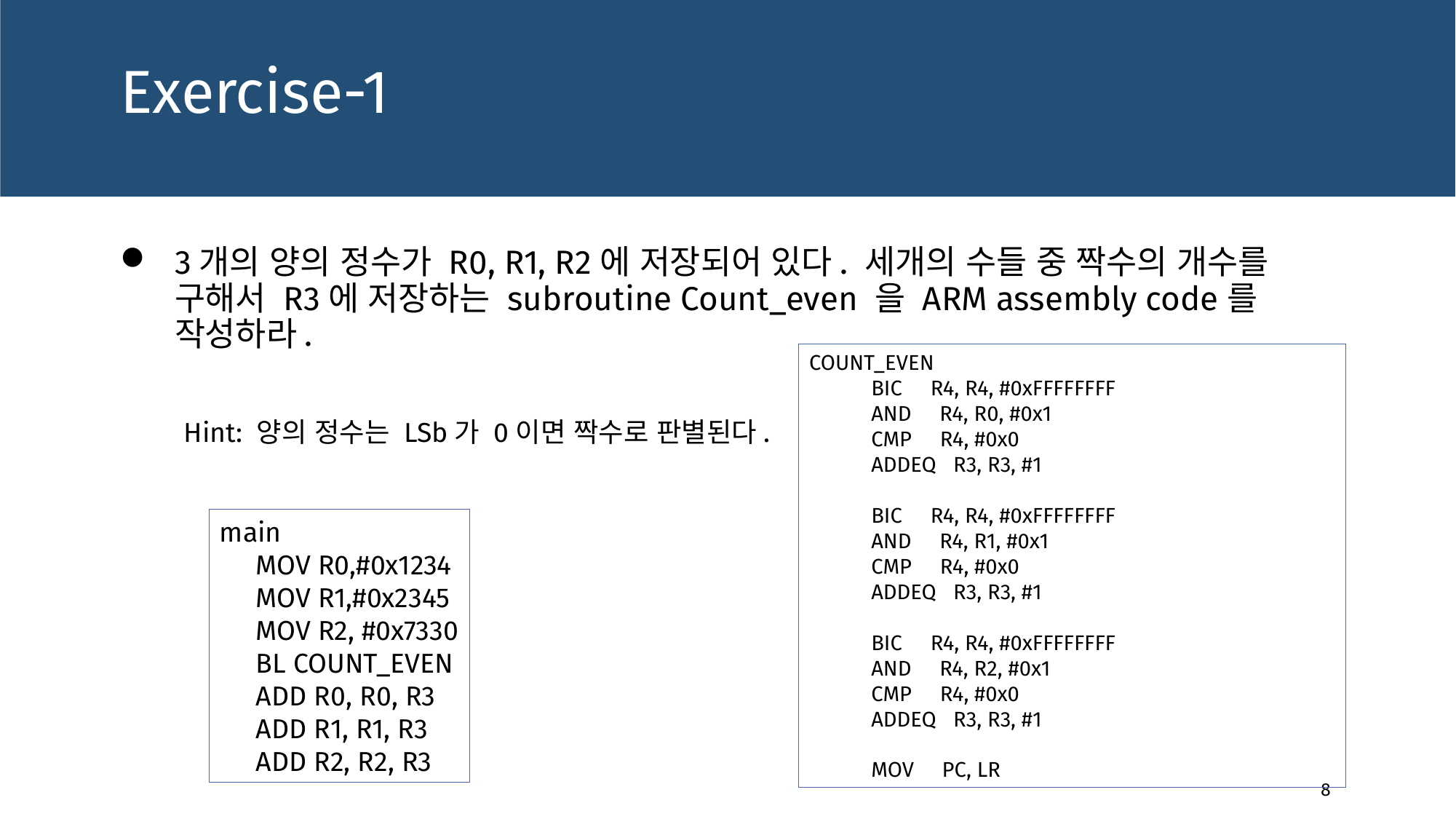

# Exercise-1
3개의 양의 정수가 R0, R1, R2에 저장되어 있다. 세개의 수들 중 짝수의 개수를 구해서 R3에 저장하는 subroutine Count_even 을 ARM assembly code를 작성하라.
COUNT_EVEN
           BIC     R4, R4, #0xFFFFFFFF
           AND     R4, R0, #0x1
           CMP     R4, #0x0
           ADDEQ   R3, R3, #1

           BIC     R4, R4, #0xFFFFFFFF
           AND     R4, R1, #0x1
           CMP     R4, #0x0
           ADDEQ   R3, R3, #1

           BIC     R4, R4, #0xFFFFFFFF
           AND     R4, R2, #0x1
           CMP     R4, #0x0
           ADDEQ   R3, R3, #1

           MOV     PC, LR
Hint: 양의 정수는 LSb가 0이면 짝수로 판별된다.
main
     MOV R0,#0x1234
     MOV R1,#0x2345
     MOV R2, #0x7330
     BL COUNT_EVEN
     ADD R0, R0, R3
     ADD R1, R1, R3
     ADD R2, R2, R3
8